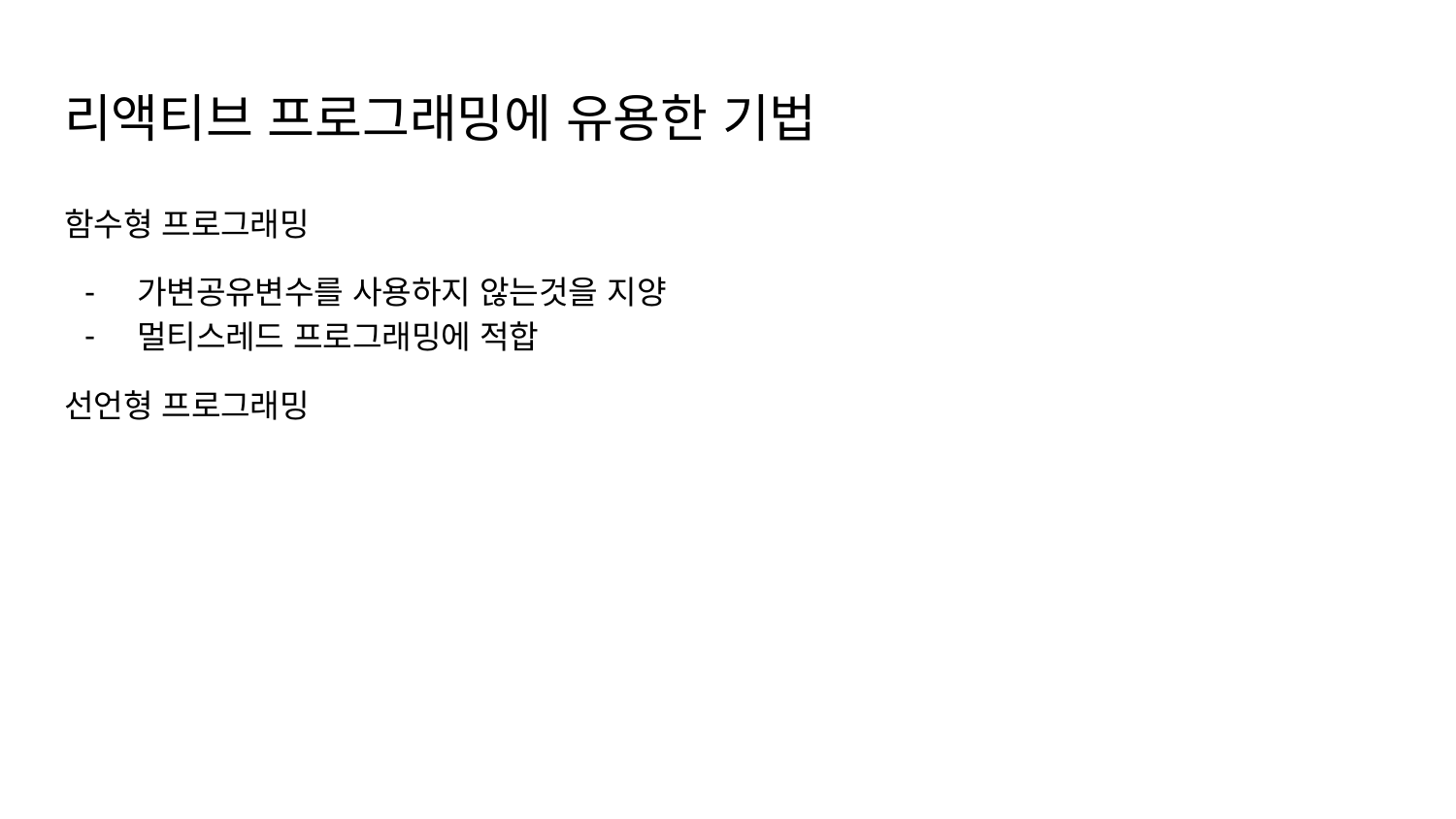

# 리액티브 프로그래밍에 유용한 기법
함수형 프로그래밍
가변공유변수를 사용하지 않는것을 지양
멀티스레드 프로그래밍에 적합
선언형 프로그래밍